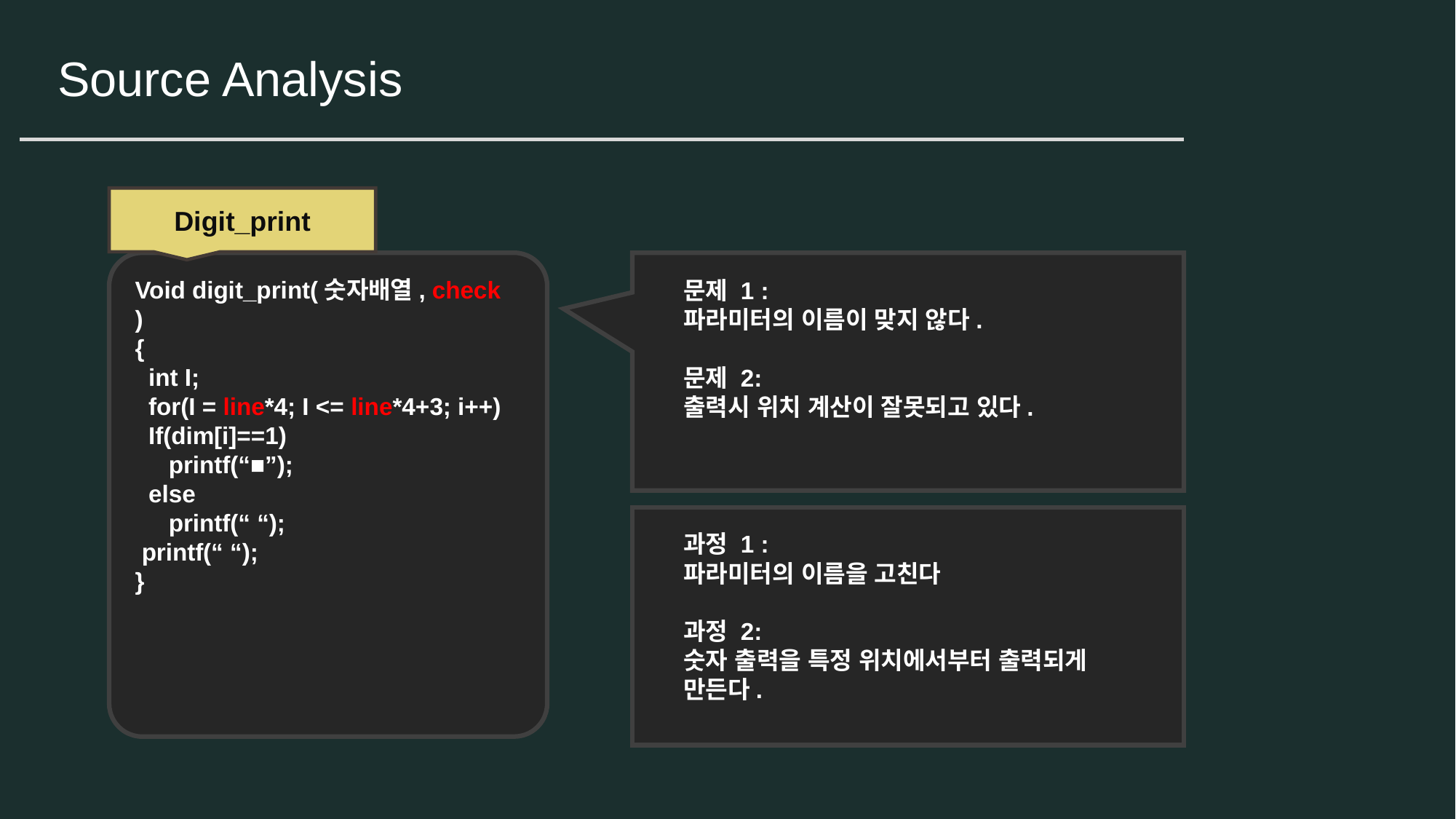

Source Analysis
Digit_print

Void digit_print(숫자배열, check )
{
  int I;
  for(I = line*4; I <= line*4+3; i++)
  If(dim[i]==1)
     printf(“■”);
  else
     printf(“ “);
 printf(“ “);
}

문제 1 :
파라미터의 이름이 맞지 않다.

문제 2:
출력시 위치 계산이 잘못되고 있다.

과정 1 :
파라미터의 이름을 고친다

과정 2:
숫자 출력을 특정 위치에서부터 출력되게 만든다.